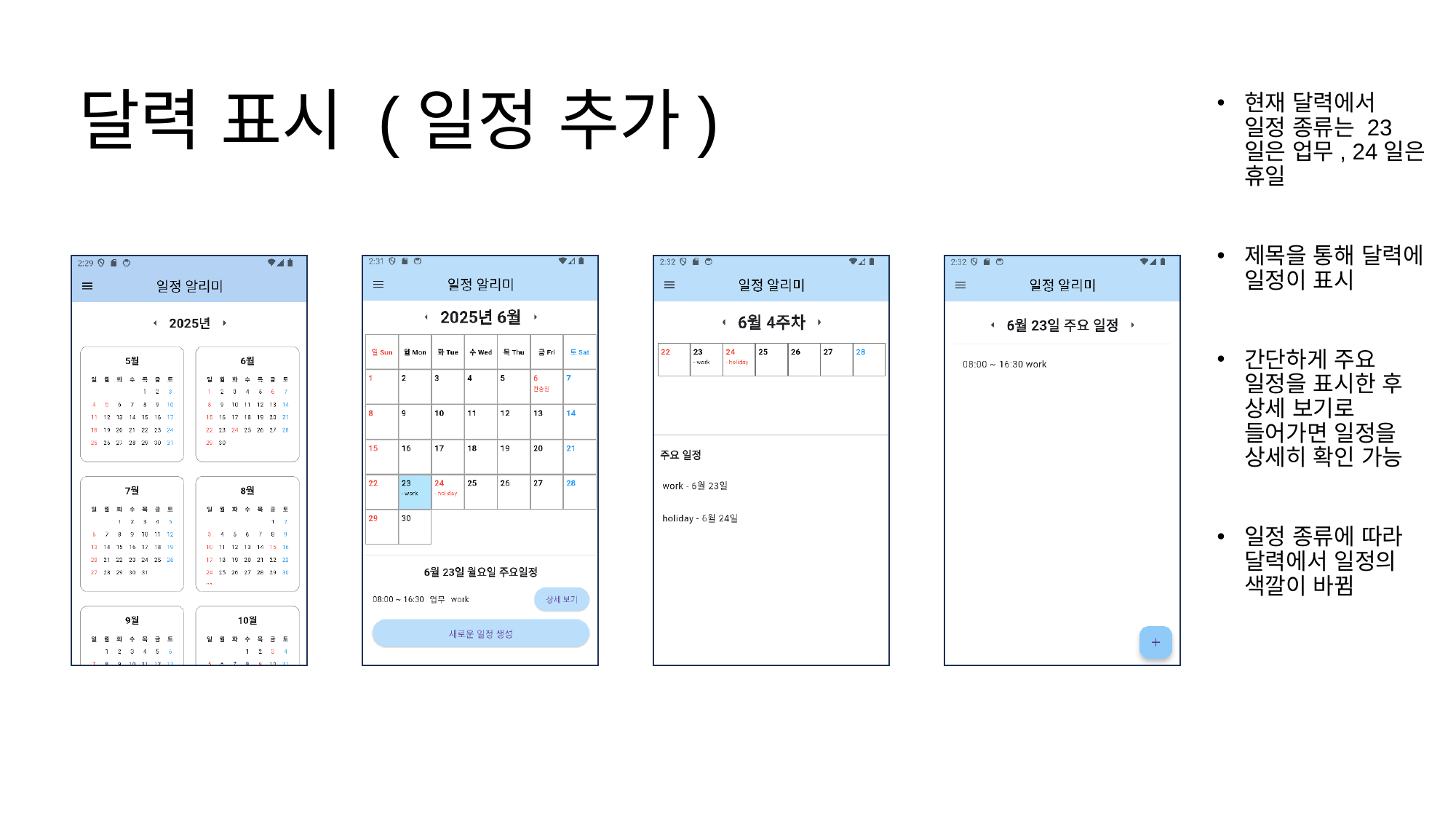

# 달력 표시 (일정 추가)

현재 달력에서   일정 종류는 23일은 업무, 24일은 휴일

제목을 통해 달력에 일정이 표시

간단하게 주요 일정을 표시한 후 상세 보기로 들어가면 일정을 상세히 확인 가능

일정 종류에 따라 달력에서 일정의 색깔이 바뀜